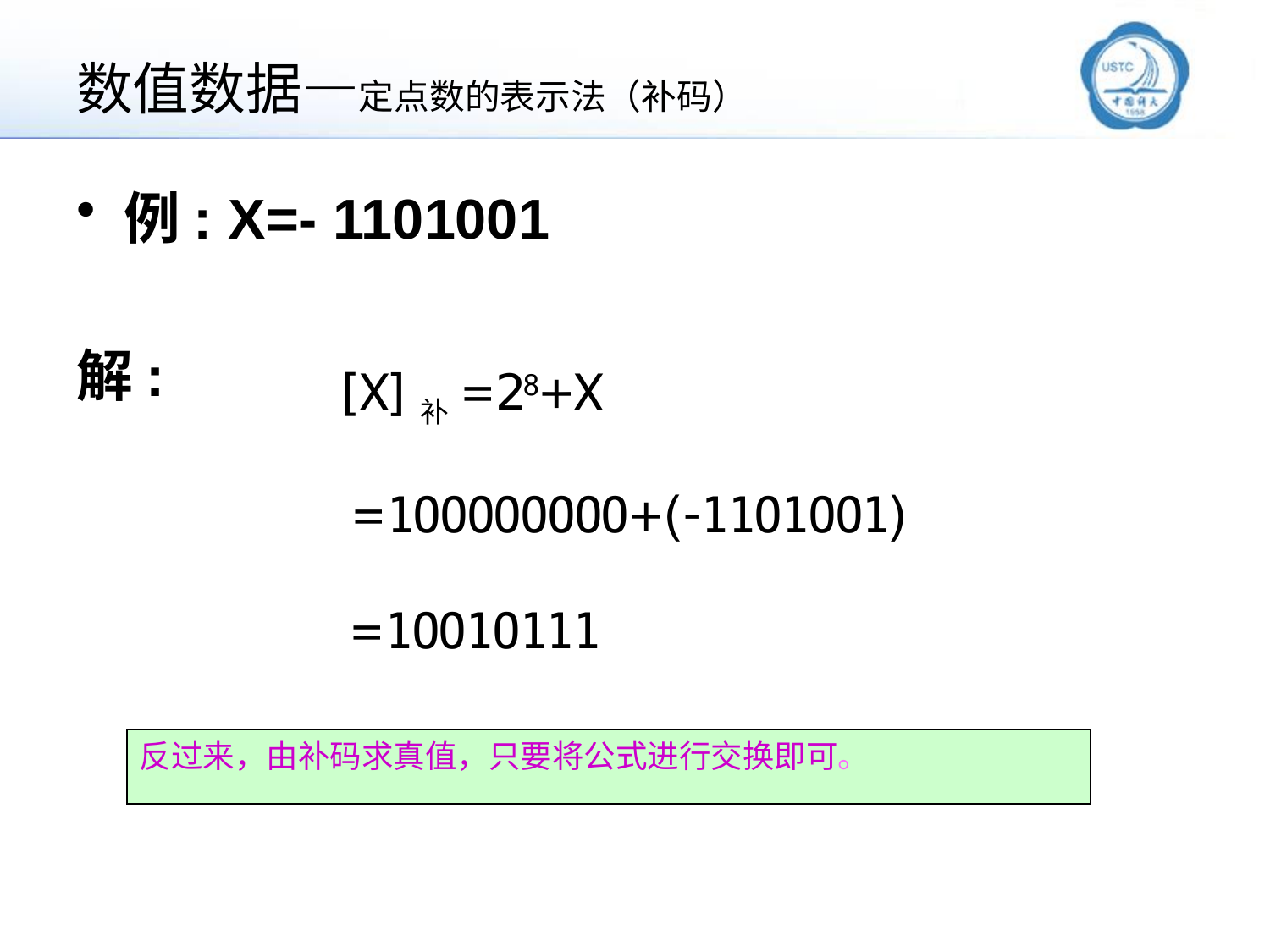

# 数值数据—定点数的表示法（补码）
例: X=- 1101001

解:
[X]补=28+X

=100000000+(-1101001)
=10010111

反过来，由补码求真值，只要将公式进行交换即可。